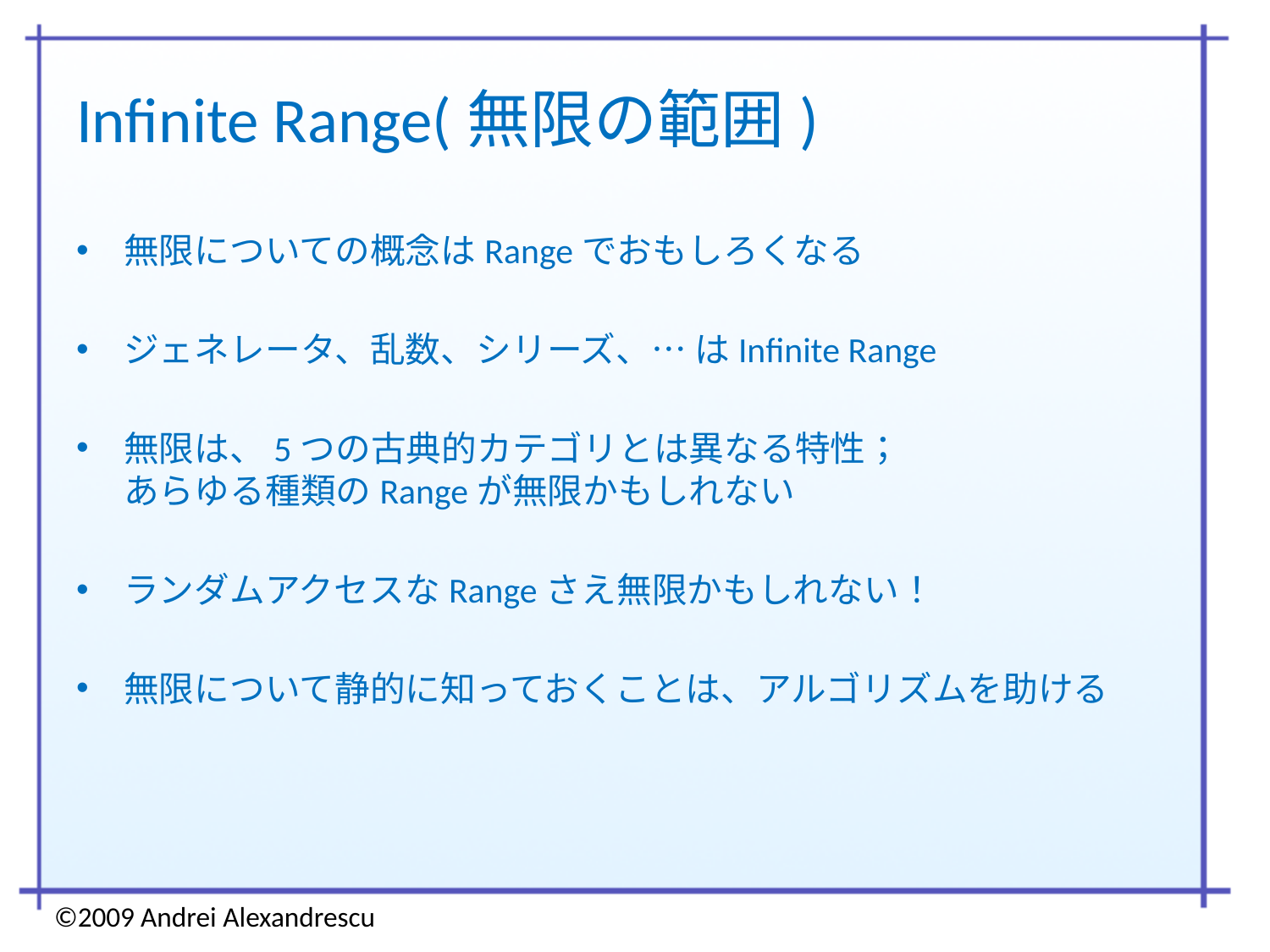

# Infinite Range(無限の範囲)
無限についての概念はRangeでおもしろくなる

ジェネレータ、乱数、シリーズ、… はInfinite Range

無限は、5つの古典的カテゴリとは異なる特性；
あらゆる種類のRangeが無限かもしれない

ランダムアクセスなRangeさえ無限かもしれない！

無限について静的に知っておくことは、アルゴリズムを助ける
©2009 Andrei Alexandrescu